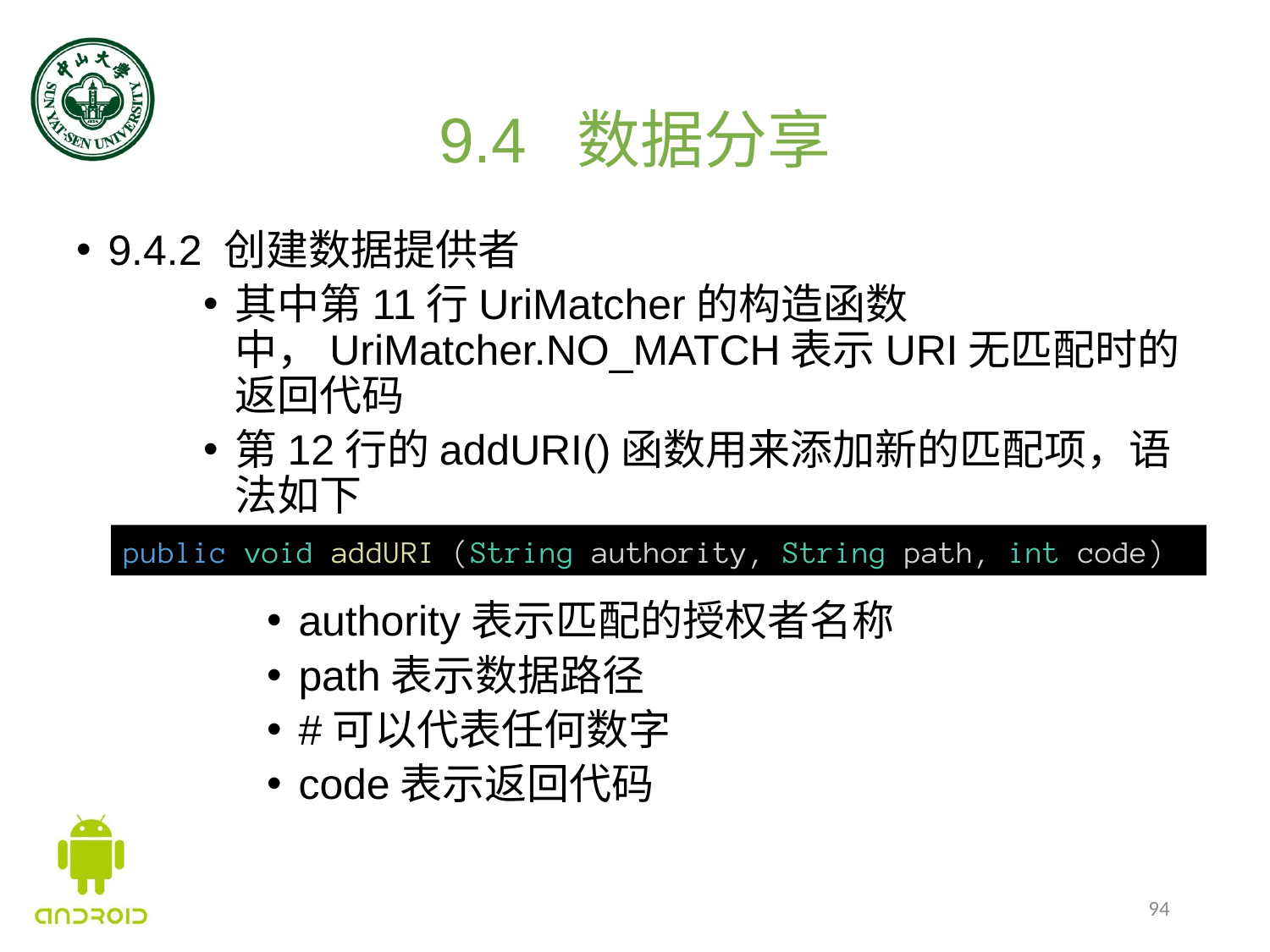

# 9.4  数据分享
9.4.2 创建数据提供者
其中第11行UriMatcher的构造函数中，UriMatcher.NO_MATCH表示URI无匹配时的返回代码
第12行的addURI()函数用来添加新的匹配项，语法如下

authority表示匹配的授权者名称
path表示数据路径
#可以代表任何数字
code表示返回代码
public void addURI (String authority, String path, int code)
94